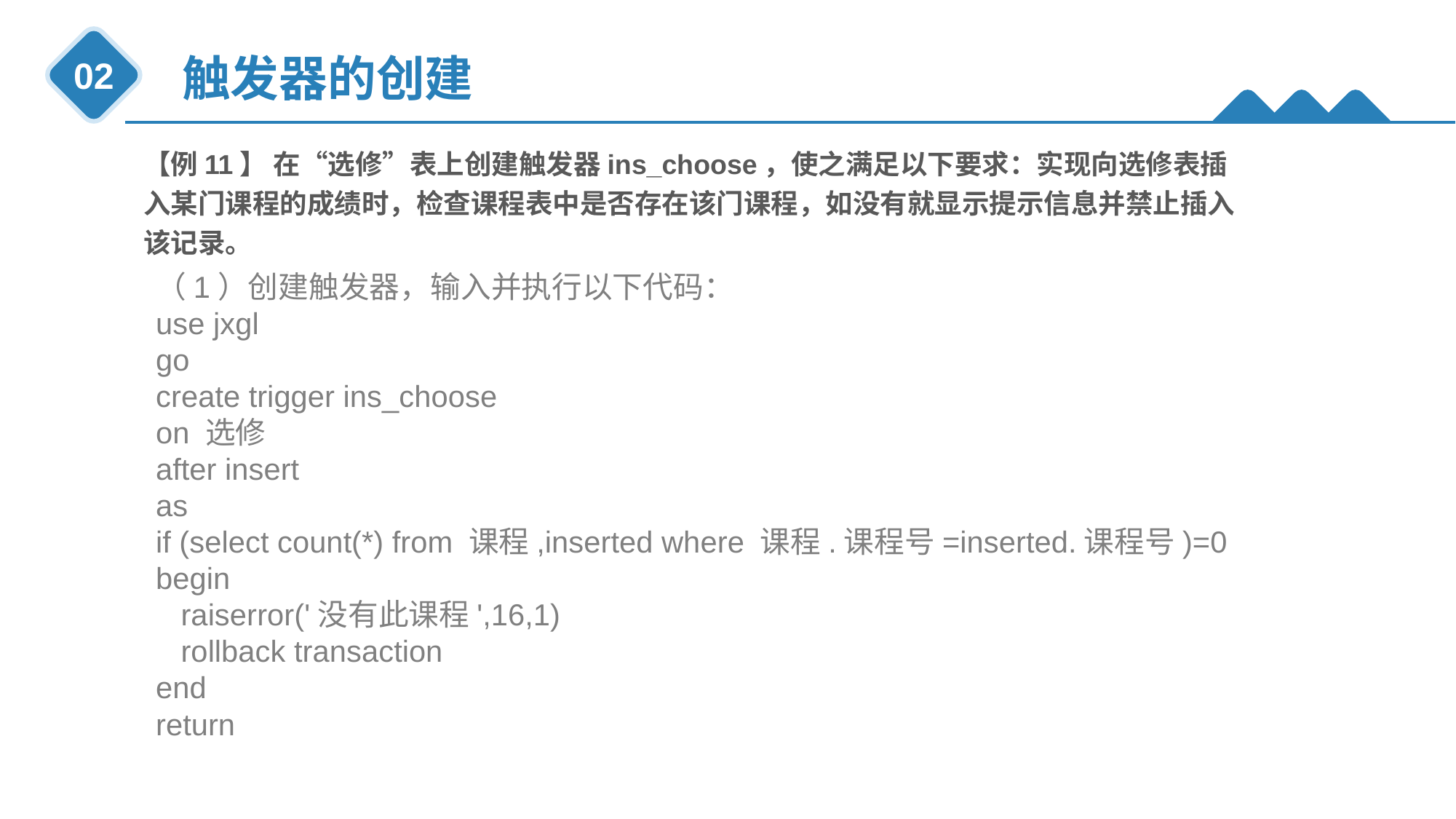

触发器的创建
02

【例11】 在“选修”表上创建触发器ins_choose，使之满足以下要求：实现向选修表插入某门课程的成绩时，检查课程表中是否存在该门课程，如没有就显示提示信息并禁止插入该记录。
（1）创建触发器，输入并执行以下代码：
use jxgl
go
create trigger ins_choose
on 选修
after insert
as
if (select count(*) from 课程,inserted where 课程.课程号=inserted.课程号)=0
begin
   raiserror('没有此课程',16,1)
   rollback transaction
end
return